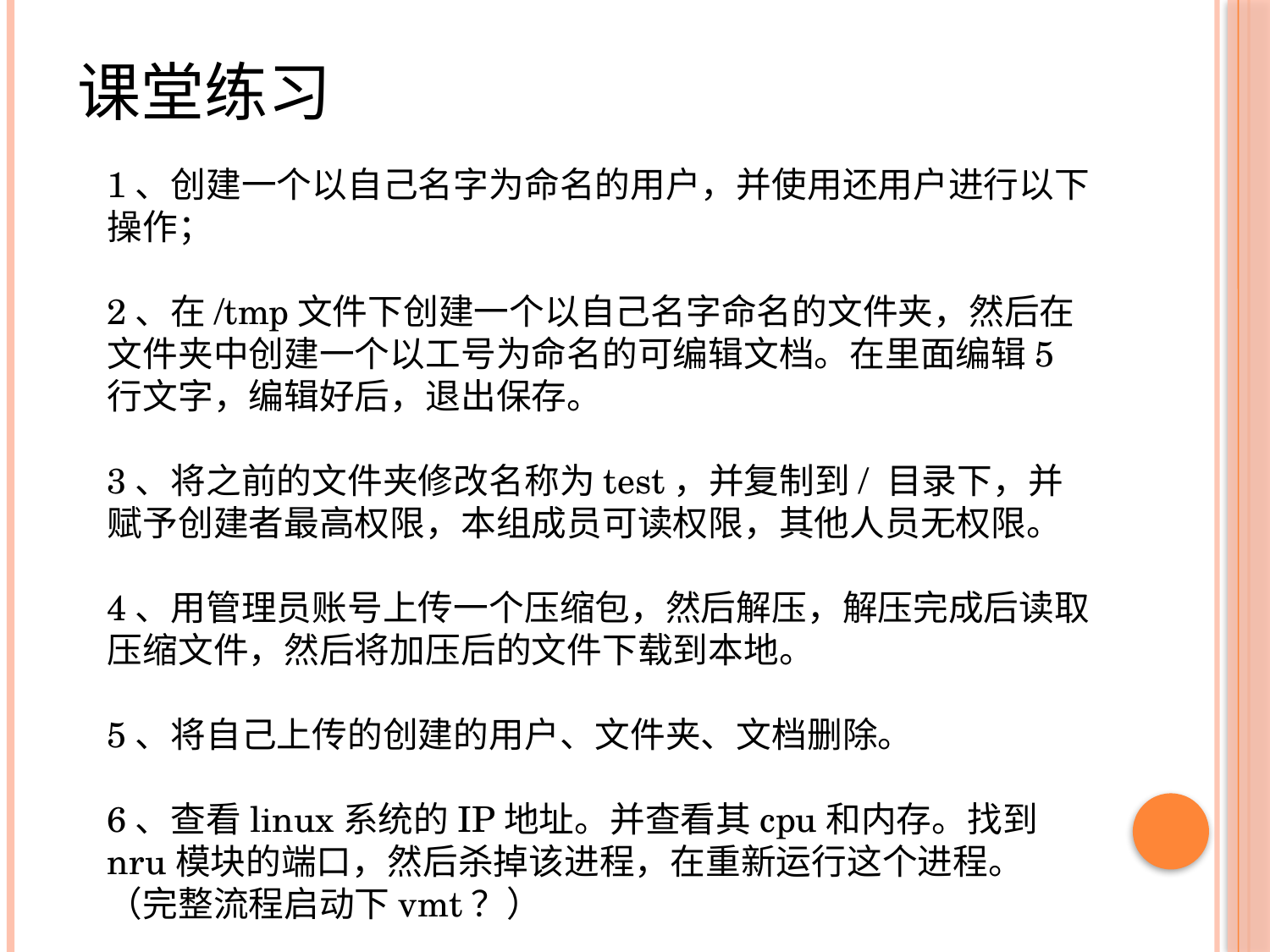

课堂练习
1、创建一个以自己名字为命名的用户，并使用还用户进行以下操作；

2、在/tmp文件下创建一个以自己名字命名的文件夹，然后在文件夹中创建一个以工号为命名的可编辑文档。在里面编辑5行文字，编辑好后，退出保存。

3、将之前的文件夹修改名称为test，并复制到/ 目录下，并赋予创建者最高权限，本组成员可读权限，其他人员无权限。

4、用管理员账号上传一个压缩包，然后解压，解压完成后读取压缩文件，然后将加压后的文件下载到本地。

5、将自己上传的创建的用户、文件夹、文档删除。

6、查看linux系统的IP地址。并查看其cpu和内存。找到nru模块的端口，然后杀掉该进程，在重新运行这个进程。（完整流程启动下vmt？）